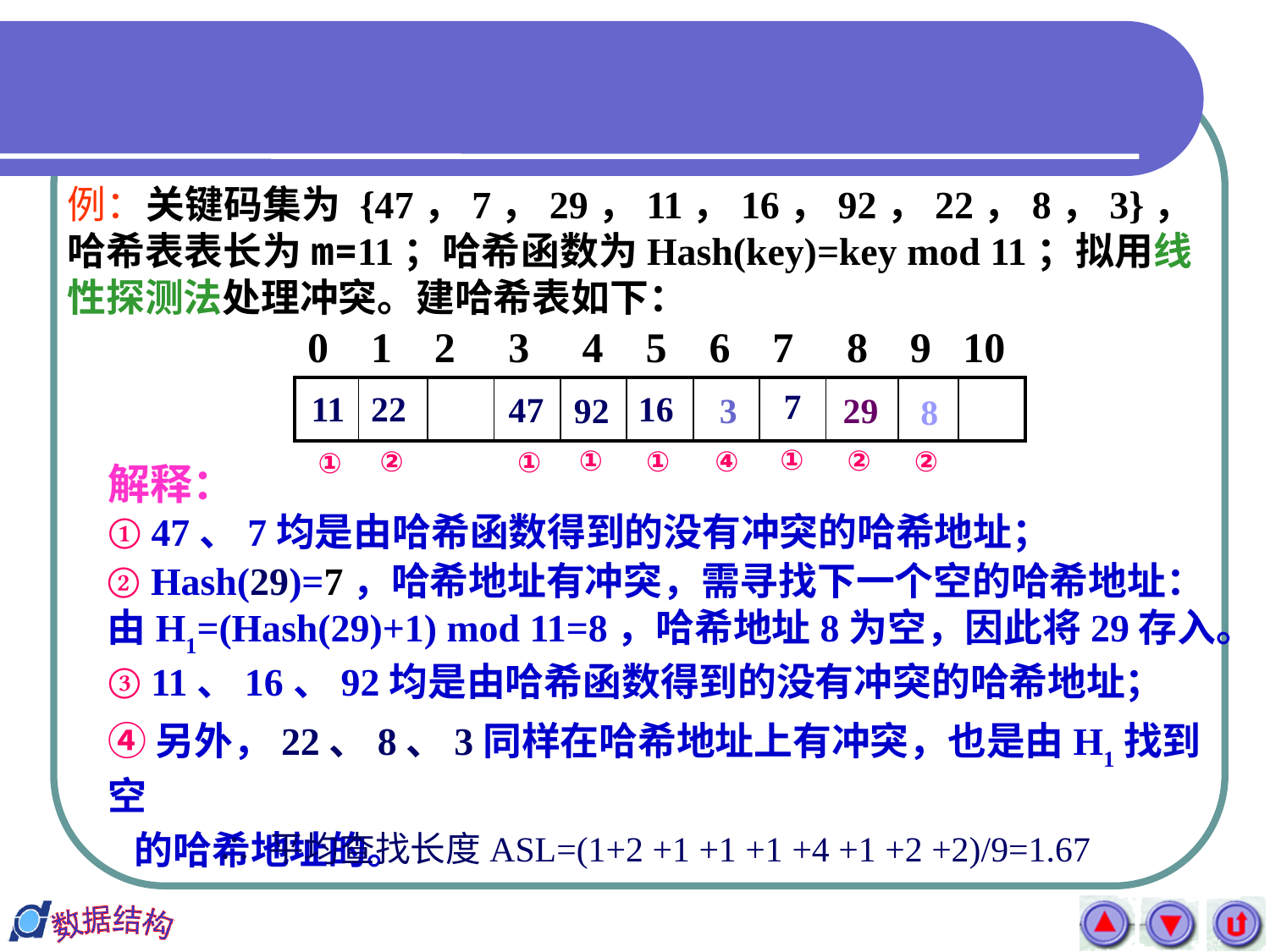

例：关键码集为 {47，7，29，11，16，92，22，8，3}，哈希表表长为m=11；哈希函数为Hash(key)=key mod 11；拟用线性探测法处理冲突。建哈希表如下：
0    1    2     3     4    5    6    7     8    9   10
11
①
22
②
16
①
92
①
3
④
29
②
8
②
|  |  |  |  |  |  |  |  |  |  |  |
| --- | --- | --- | --- | --- | --- | --- | --- | --- | --- | --- |
7
①
47
①
解释：
① 47、7均是由哈希函数得到的没有冲突的哈希地址；
② Hash(29)=7，哈希地址有冲突，需寻找下一个空的哈希地址：由H1=(Hash(29)+1) mod 11=8，哈希地址8为空，因此将29存入。
③ 11、16、92均是由哈希函数得到的没有冲突的哈希地址；
④另外，22、8、3同样在哈希地址上有冲突，也是由H1找到空
  的哈希地址的。
∴ 平均查找长度ASL=(1+2 +1 +1 +1 +4 +1 +2 +2)/9=1.67